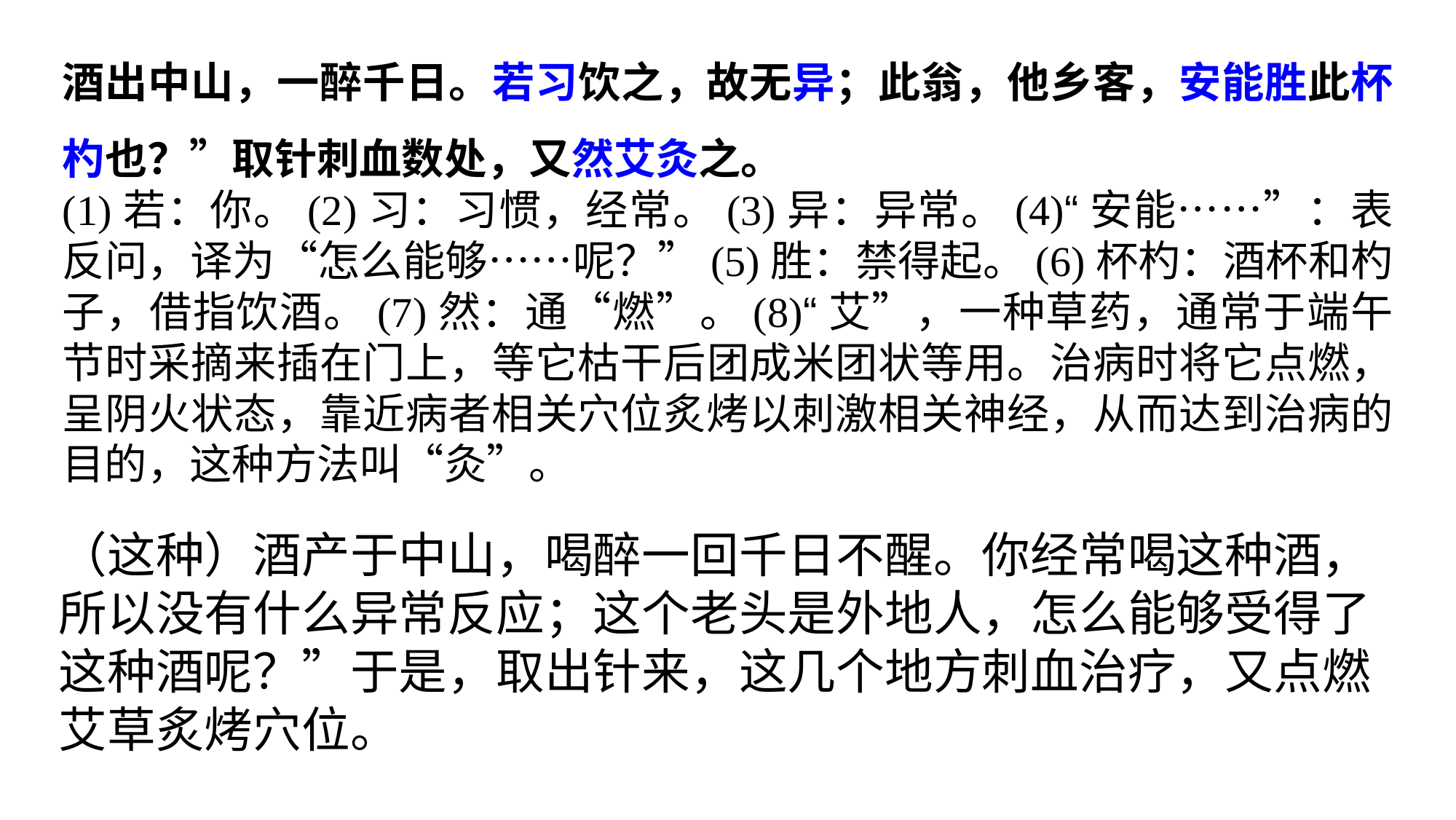

酒出中山，一醉千日。若习饮之，故无异；此翁，他乡客，安能胜此杯杓也？”取针刺血数处，又然艾灸之。
(1)若：你。(2)习：习惯，经常。(3)异：异常。(4)“安能……”：表反问，译为“怎么能够……呢？”(5)胜：禁得起。(6)杯杓：酒杯和杓子，借指饮酒。(7)然：通“燃”。(8)“艾”，一种草药，通常于端午节时采摘来插在门上，等它枯干后团成米团状等用。治病时将它点燃，呈阴火状态，靠近病者相关穴位炙烤以刺激相关神经，从而达到治病的目的，这种方法叫“灸”。
（这种）酒产于中山，喝醉一回千日不醒。你经常喝这种酒，所以没有什么异常反应；这个老头是外地人，怎么能够受得了这种酒呢？”于是，取出针来，这几个地方刺血治疗，又点燃艾草炙烤穴位。